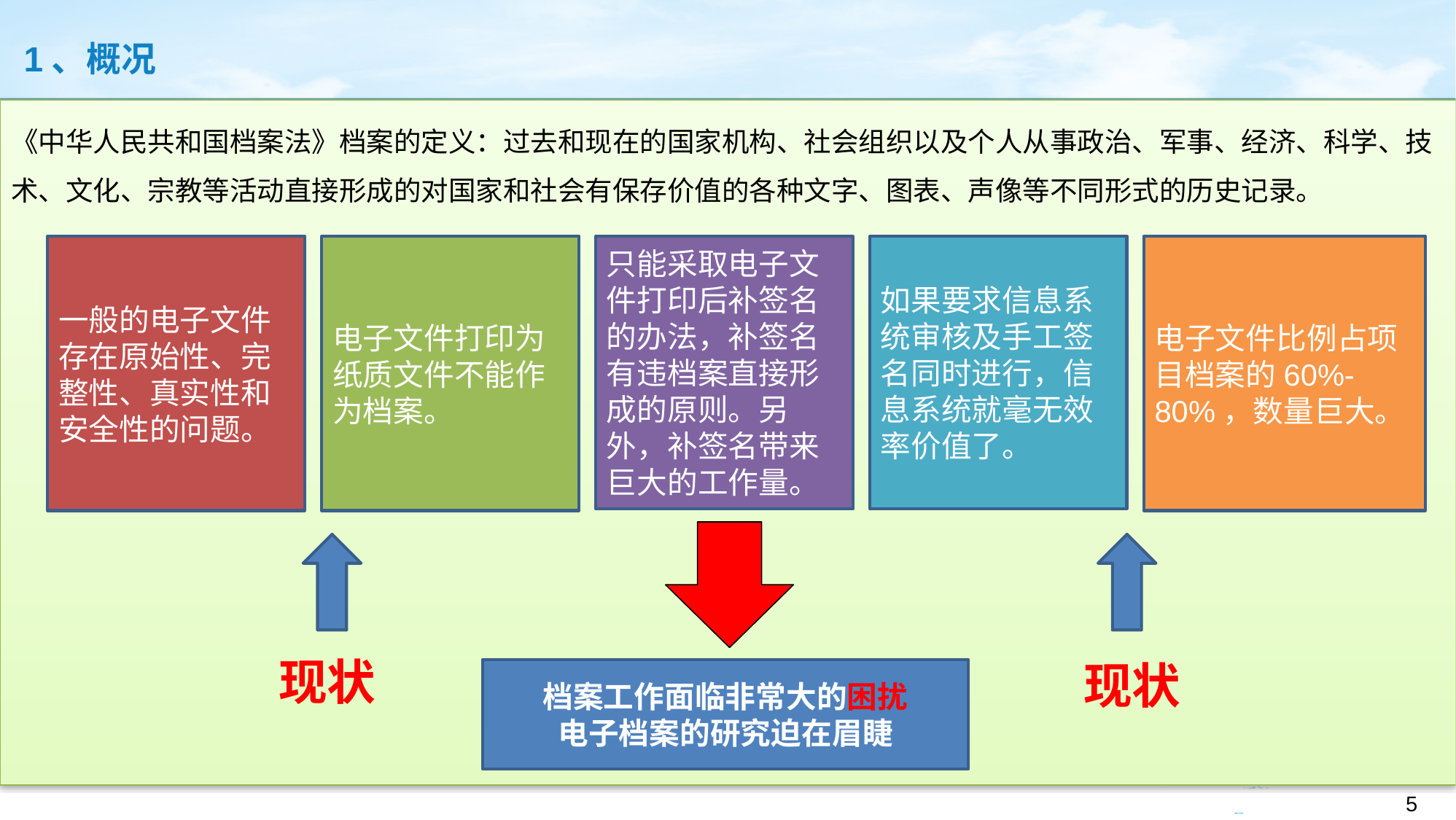

1、概况
《中华人民共和国档案法》档案的定义：过去和现在的国家机构、社会组织以及个人从事政治、军事、经济、科学、技术、文化、宗教等活动直接形成的对国家和社会有保存价值的各种文字、图表、声像等不同形式的历史记录。

一般的电子文件存在原始性、完整性、真实性和安全性的问题。
电子文件打印为纸质文件不能作为档案。
只能采取电子文件打印后补签名的办法，补签名有违档案直接形成的原则。另外，补签名带来巨大的工作量。
如果要求信息系统审核及手工签名同时进行，信息系统就毫无效率价值了。
电子文件比例占项目档案的60%-80%，数量巨大。

现状
现状
档案工作面临非常大的困扰
电子档案的研究迫在眉睫
5